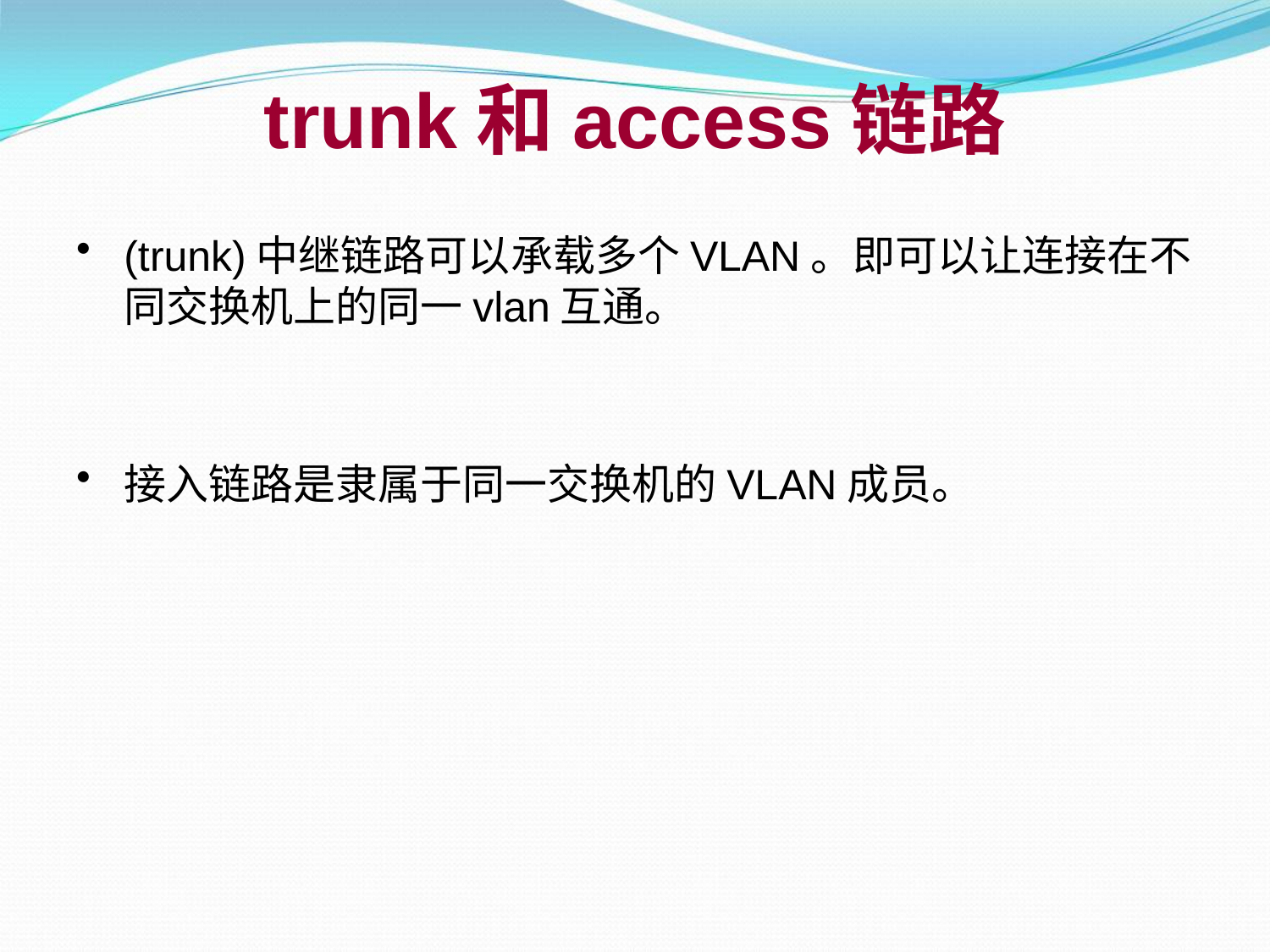

# trunk和access链路
(trunk)中继链路可以承载多个VLAN。即可以让连接在不同交换机上的同一vlan互通。

接入链路是隶属于同一交换机的VLAN成员。